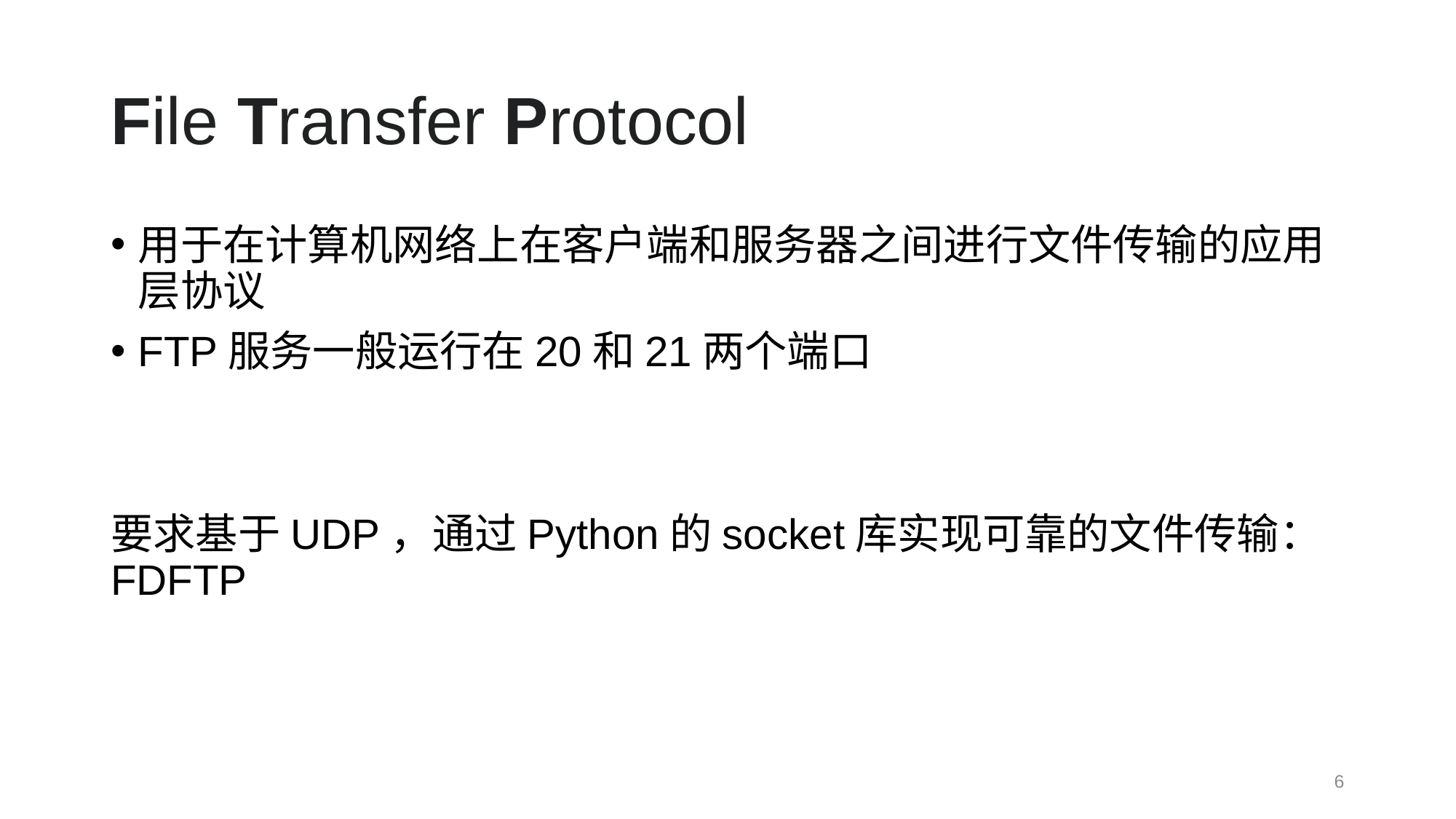

# File Transfer Protocol
用于在计算机网络上在客户端和服务器之间进行文件传输的应用层协议
FTP服务一般运行在20和21两个端口

要求基于UDP，通过Python的socket库实现可靠的文件传输：FDFTP
6